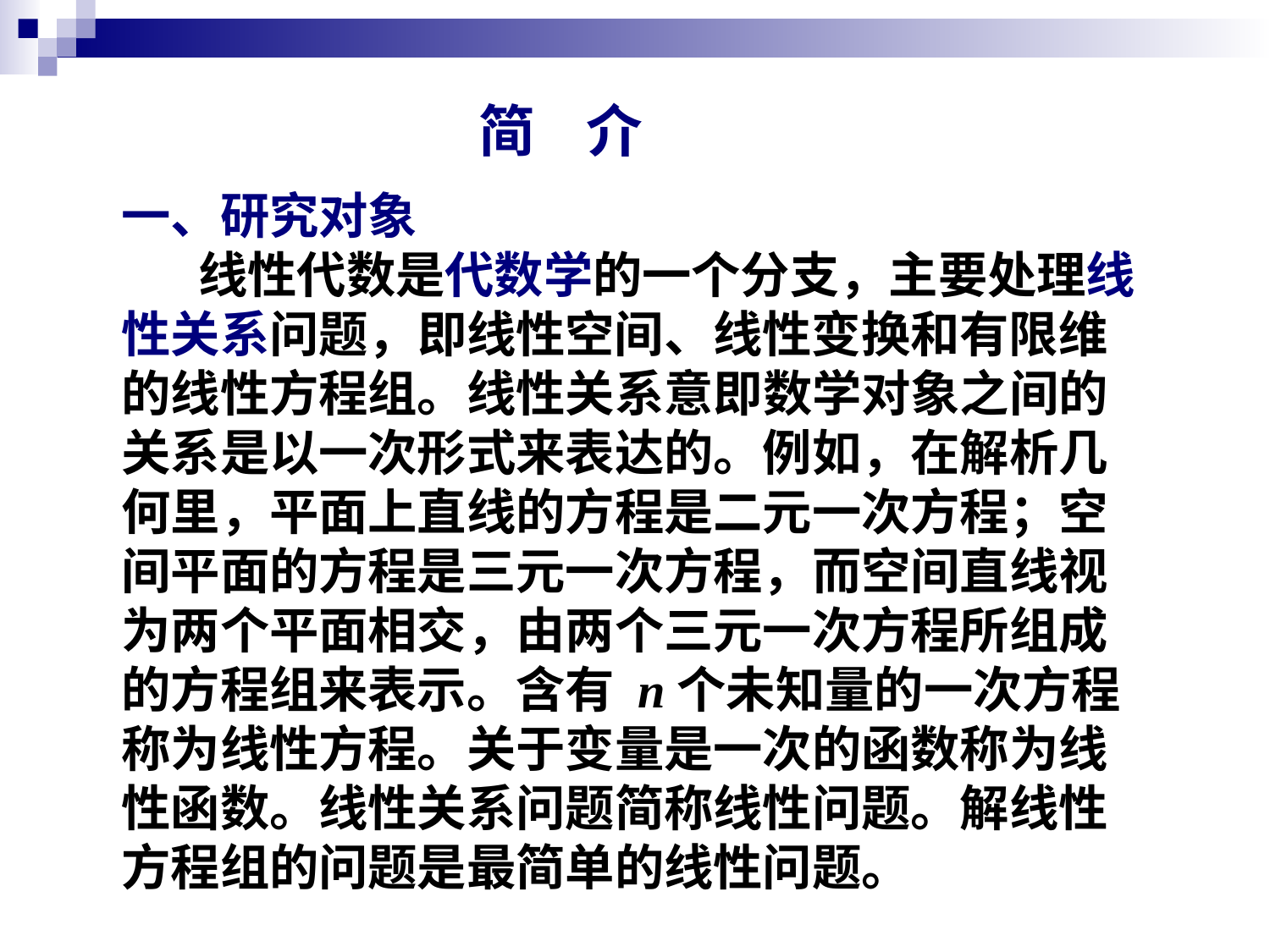

简    介
一、研究对象
       线性代数是代数学的一个分支，主要处理线性关系问题，即线性空间、线性变换和有限维的线性方程组。线性关系意即数学对象之间的关系是以一次形式来表达的。例如，在解析几何里，平面上直线的方程是二元一次方程；空间平面的方程是三元一次方程，而空间直线视为两个平面相交，由两个三元一次方程所组成的方程组来表示。含有 n个未知量的一次方程称为线性方程。关于变量是一次的函数称为线性函数。线性关系问题简称线性问题。解线性方程组的问题是最简单的线性问题。